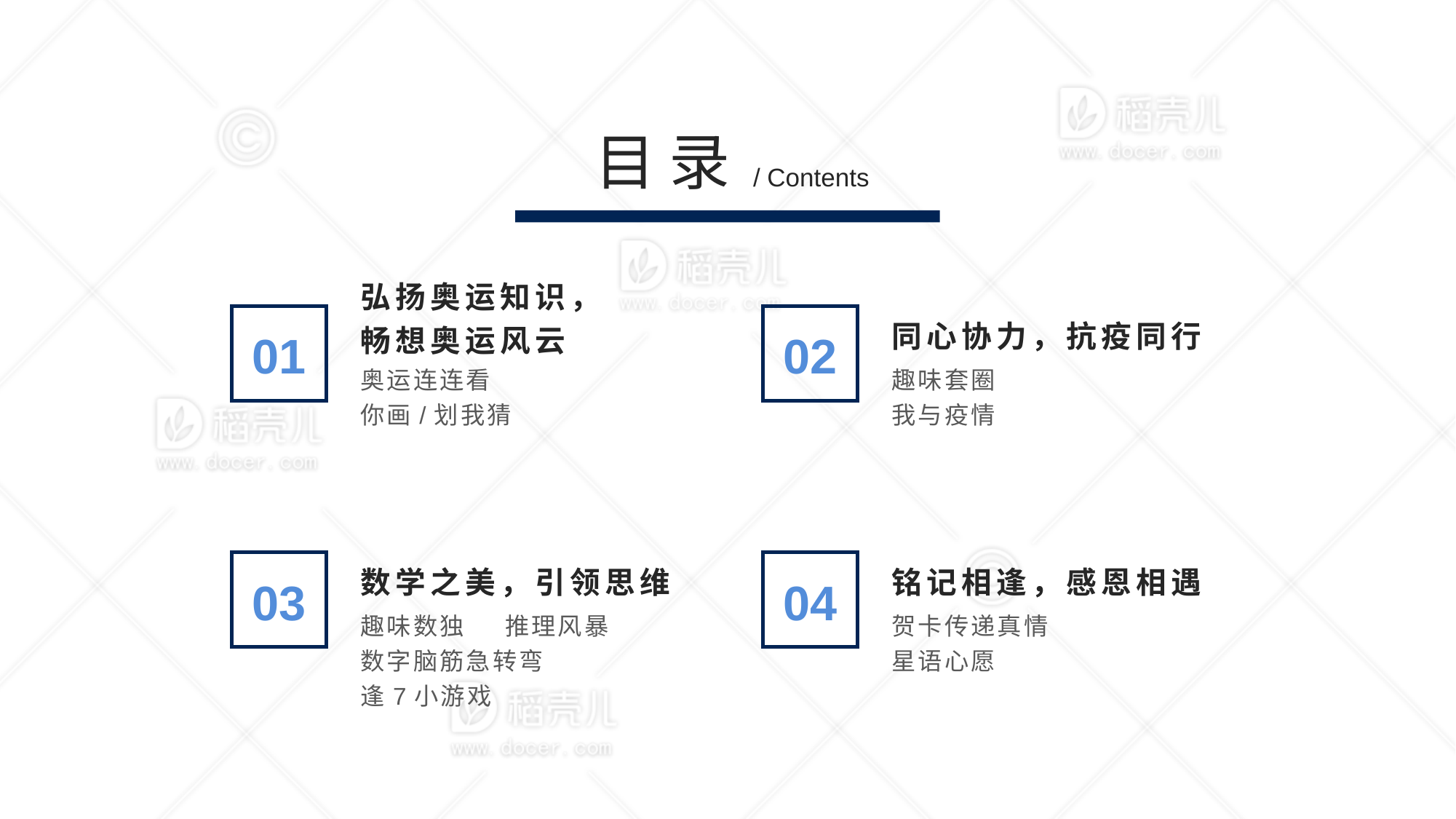

目 录
/ Contents

弘扬奥运知识，
畅想奥运风云
同心协力，抗疫同行

01
02
趣味套圈
我与疫情
奥运连连看
你画/划我猜
数学之美，引领思维
铭记相逢，感恩相遇

03
04
趣味数独     推理风暴
数字脑筋急转弯
逢7小游戏
贺卡传递真情
星语心愿